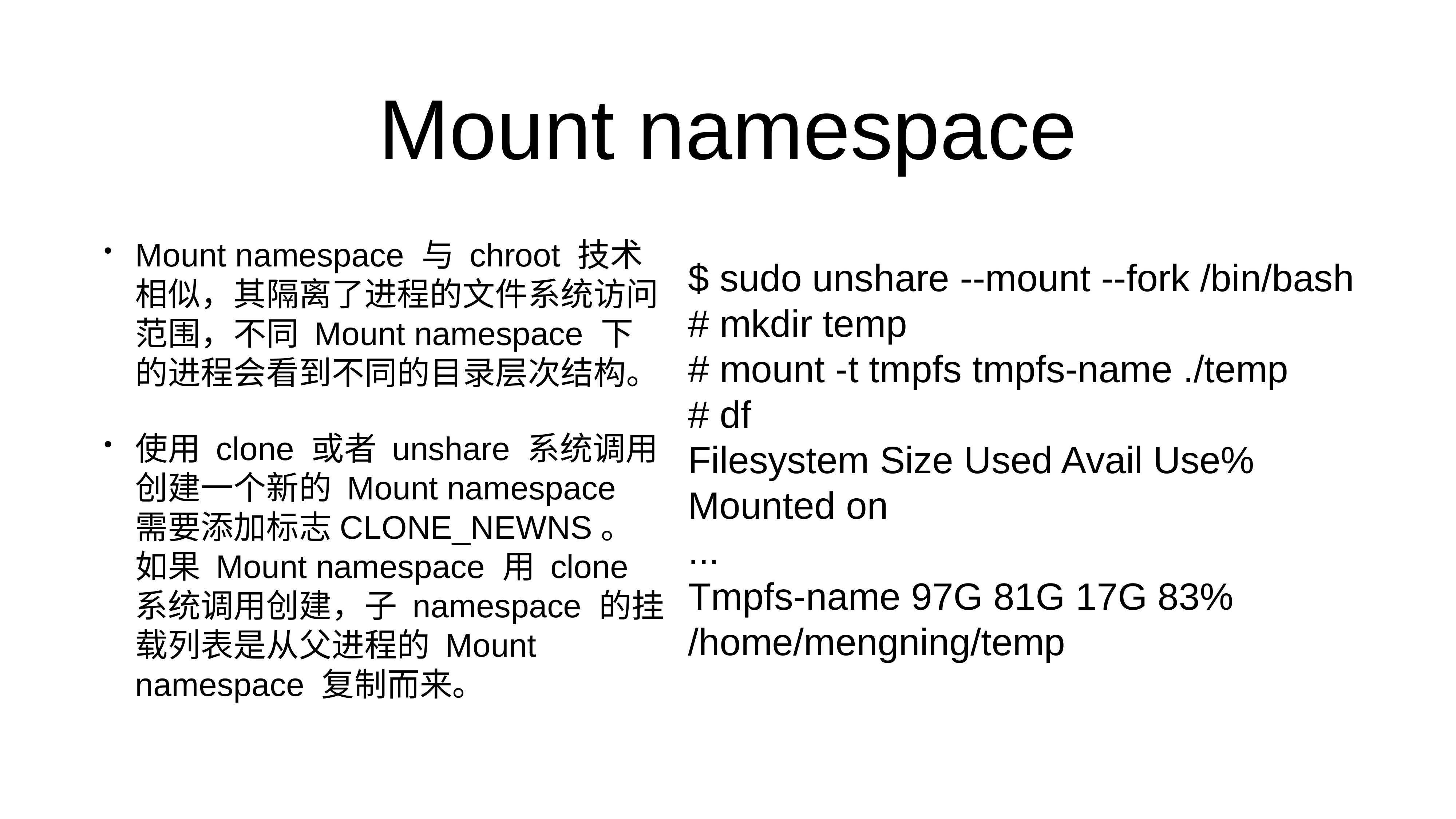

# Mount namespace
Mount namespace 与 chroot 技术相似，其隔离了进程的文件系统访问范围，不同 Mount namespace 下的进程会看到不同的目录层次结构。
使用 clone 或者 unshare 系统调用创建一个新的 Mount namespace 需要添加标志CLONE_NEWNS。如果 Mount namespace 用 clone 系统调用创建，子 namespace 的挂载列表是从父进程的 Mount namespace 复制而来。
$ sudo unshare --mount --fork /bin/bash
# mkdir temp
# mount -t tmpfs tmpfs-name ./temp
# df
Filesystem Size Used Avail Use% Mounted on
...
Tmpfs-name 97G 81G 17G 83% /home/mengning/temp